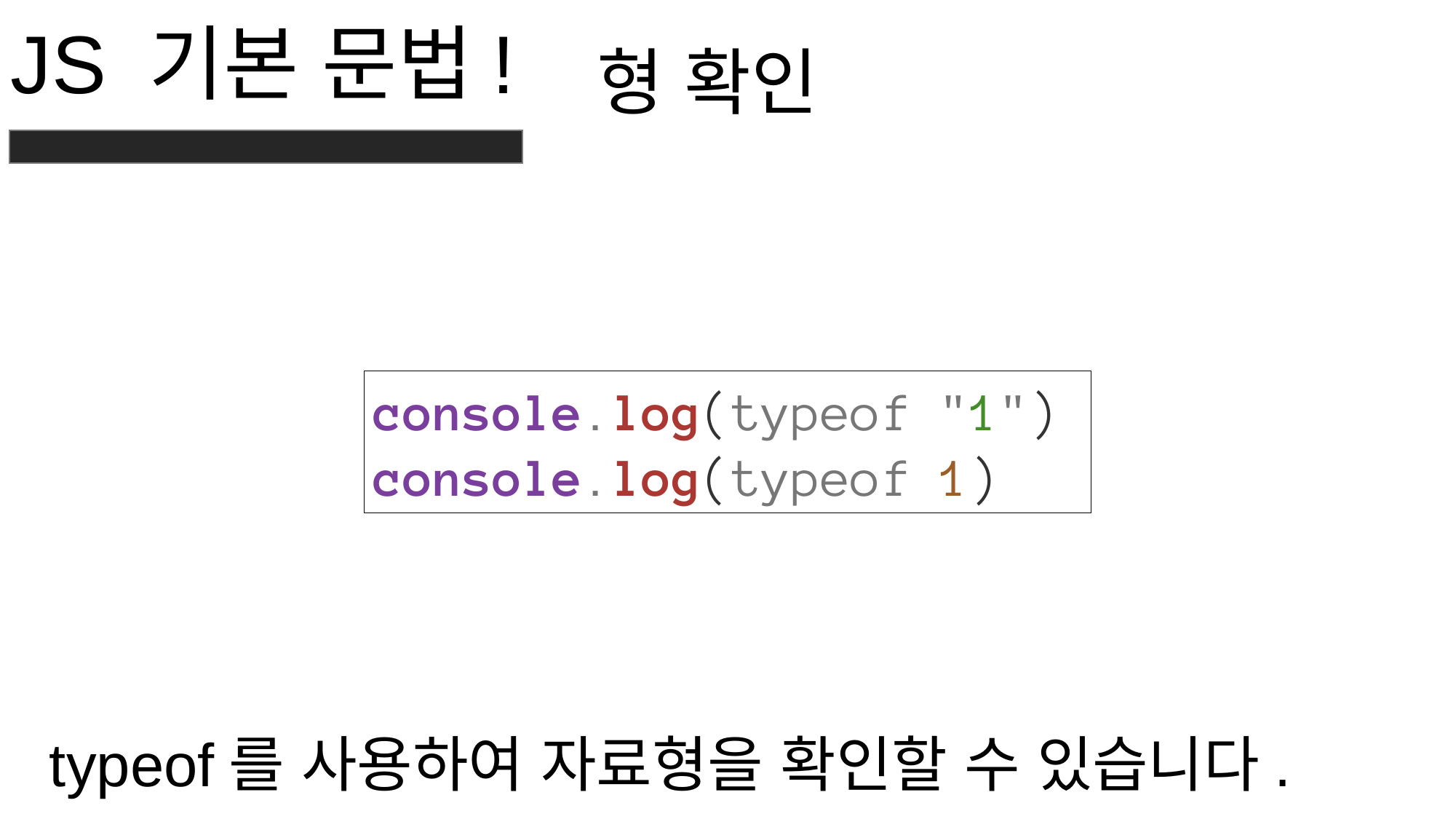

JS 기본 문법!
형 확인

console.log(typeof "1")
console.log(typeof 1)
typeof를 사용하여 자료형을 확인할 수 있습니다.